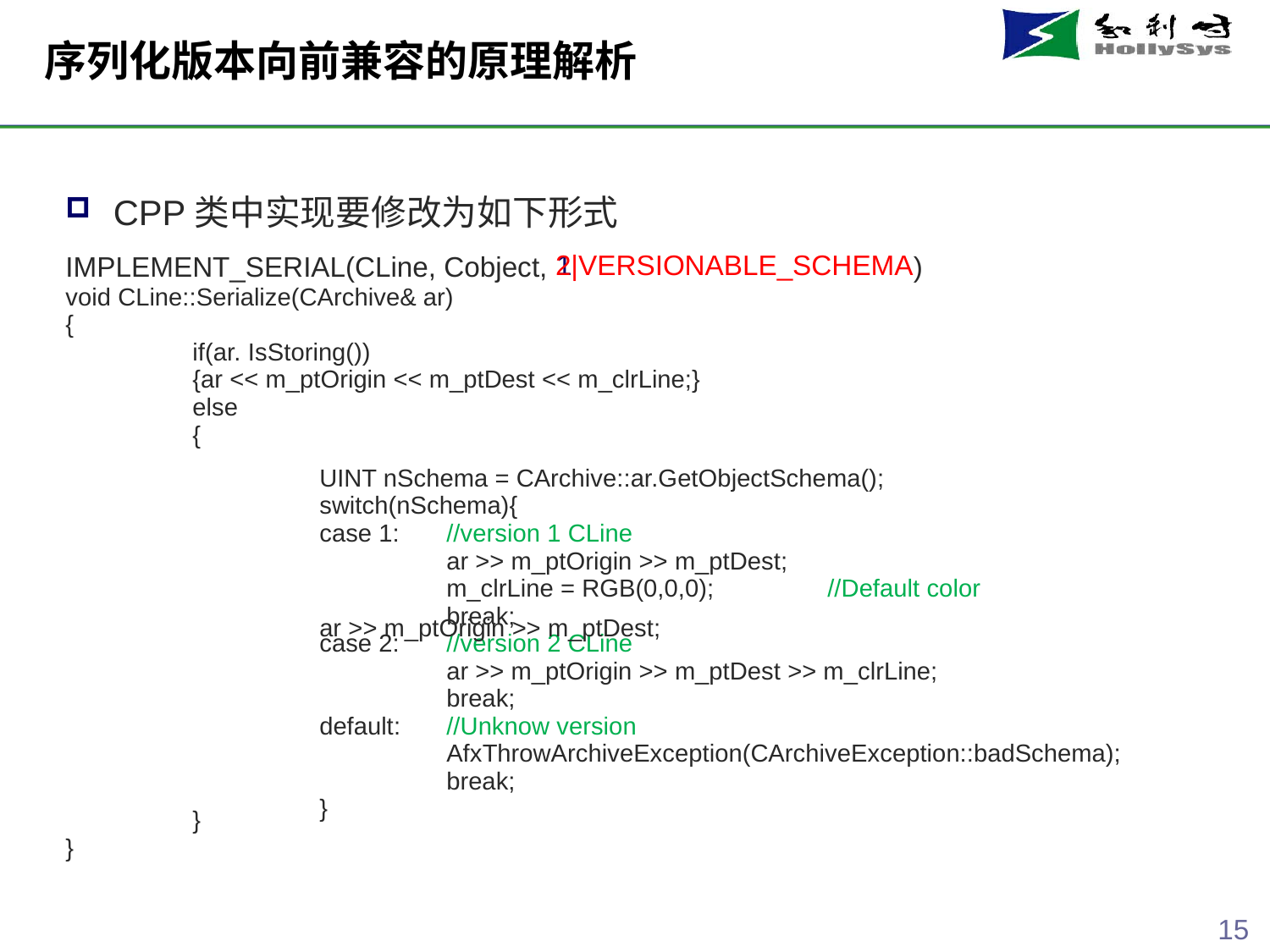

# 序列化版本向前兼容的原理解析
CPP类中实现要修改为如下形式
IMPLEMENT_SERIAL(CLine, Cobject, 			           )
void CLine::Serialize(CArchive& ar)
{
	if(ar. IsStoring())
	{ar << m_ptOrigin << m_ptDest << m_clrLine;}
	else
	{

	}
}
2|VERSIONABLE_SCHEMA
1
UINT nSchema = CArchive::ar.GetObjectSchema();
switch(nSchema){
case 1:	//version 1 CLine
	ar >> m_ptOrigin >> m_ptDest;
	m_clrLine = RGB(0,0,0);	//Default color
	break;
case 2:	//version 2 CLine
	ar >> m_ptOrigin >> m_ptDest >> m_clrLine;
	break;
default:	//Unknow version
	AfxThrowArchiveException(CArchiveException::badSchema);
	break;
}

ar >> m_ptOrigin >> m_ptDest;